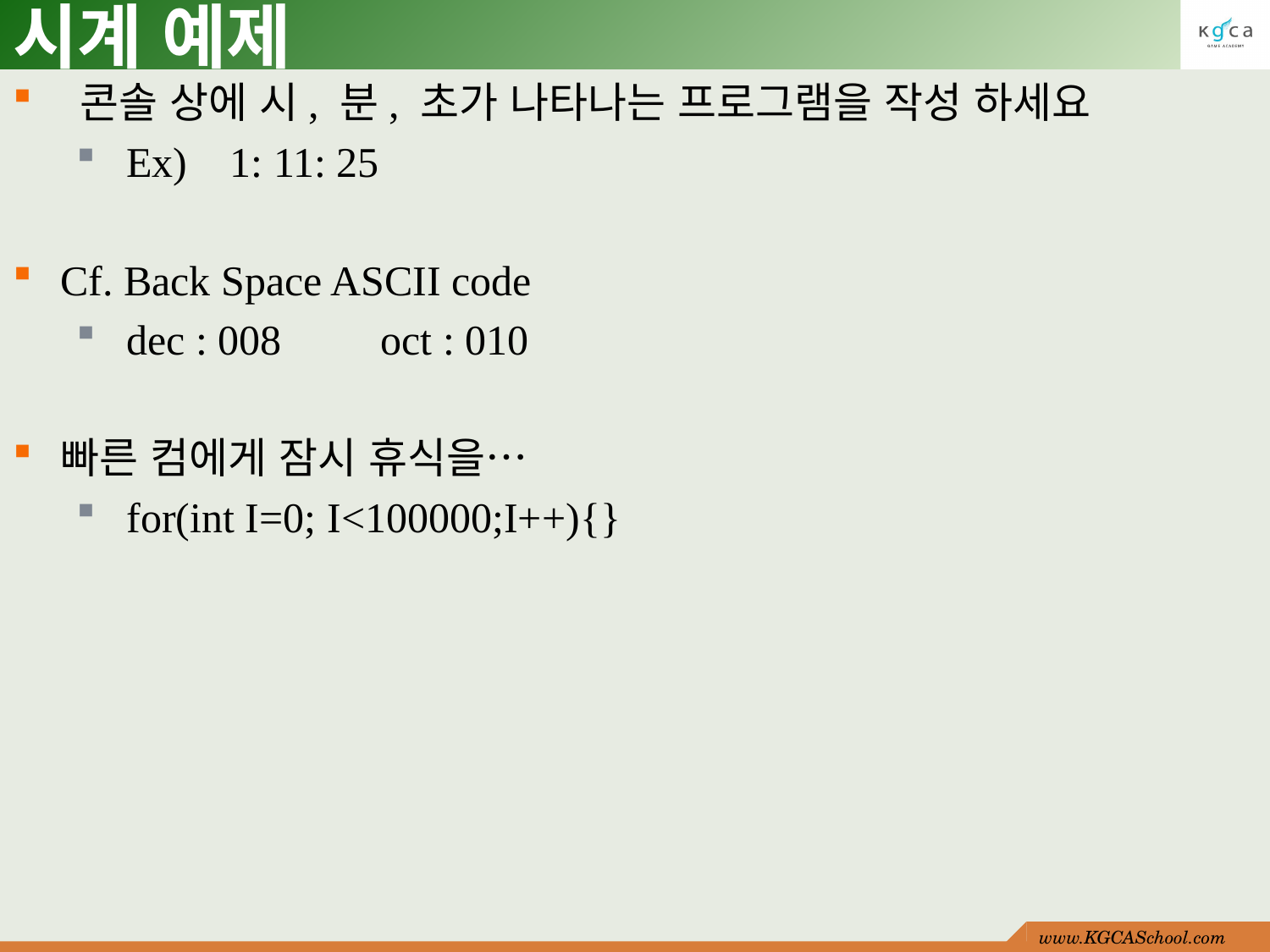

# 시계 예제
 콘솔 상에 시, 분, 초가 나타나는 프로그램을 작성 하세요
 Ex)    1: 11: 25

Cf. Back Space ASCII code
 dec : 008	 oct : 010

빠른 컴에게 잠시 휴식을…
 for(int I=0; I<100000;I++){}